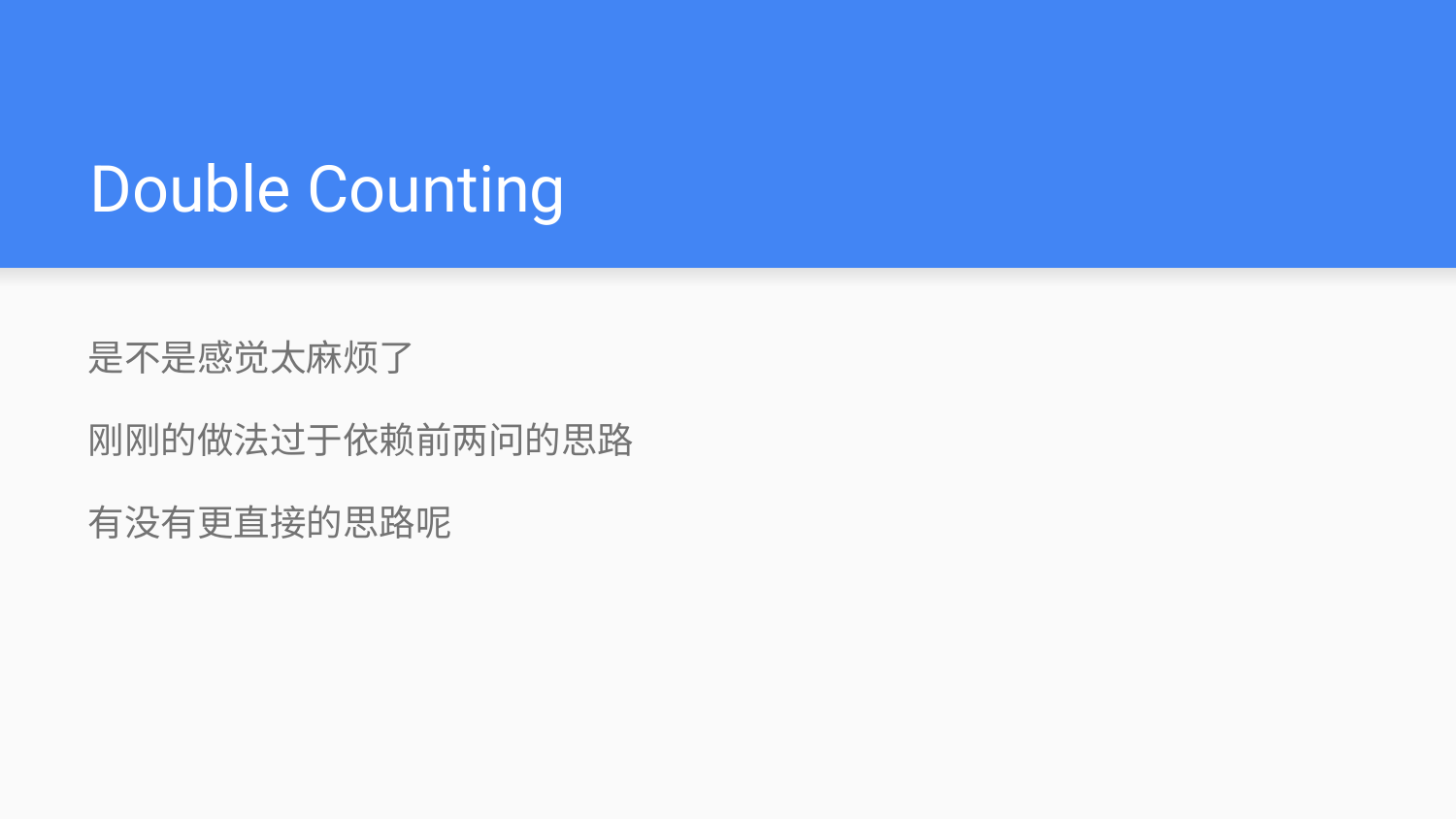

# Double Counting
是不是感觉太麻烦了
刚刚的做法过于依赖前两问的思路
有没有更直接的思路呢